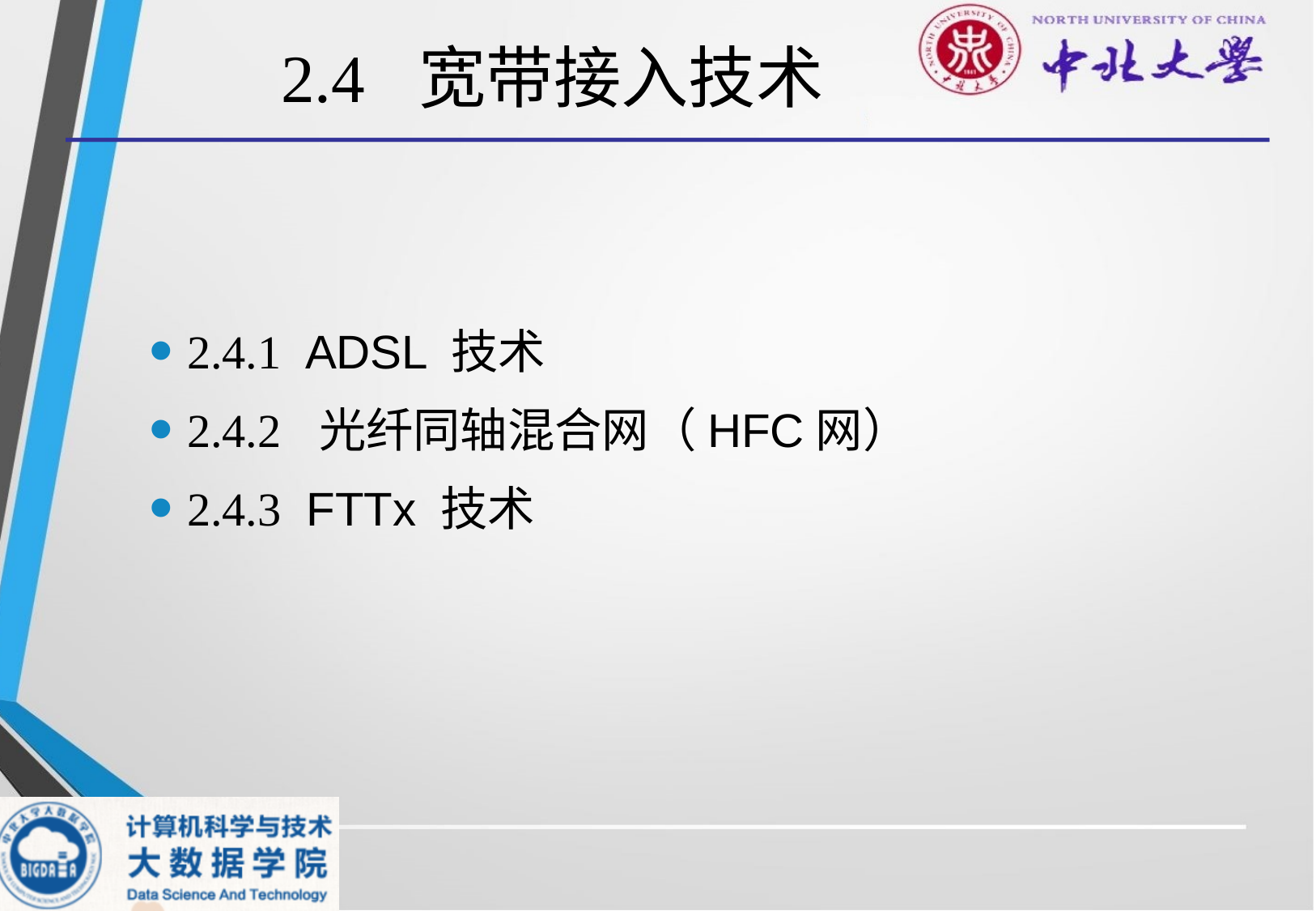

# 2.4  宽带接入技术
2.4.1  ADSL 技术
2.4.2  光纤同轴混合网（HFC网）
2.4.3  FTTx 技术
3